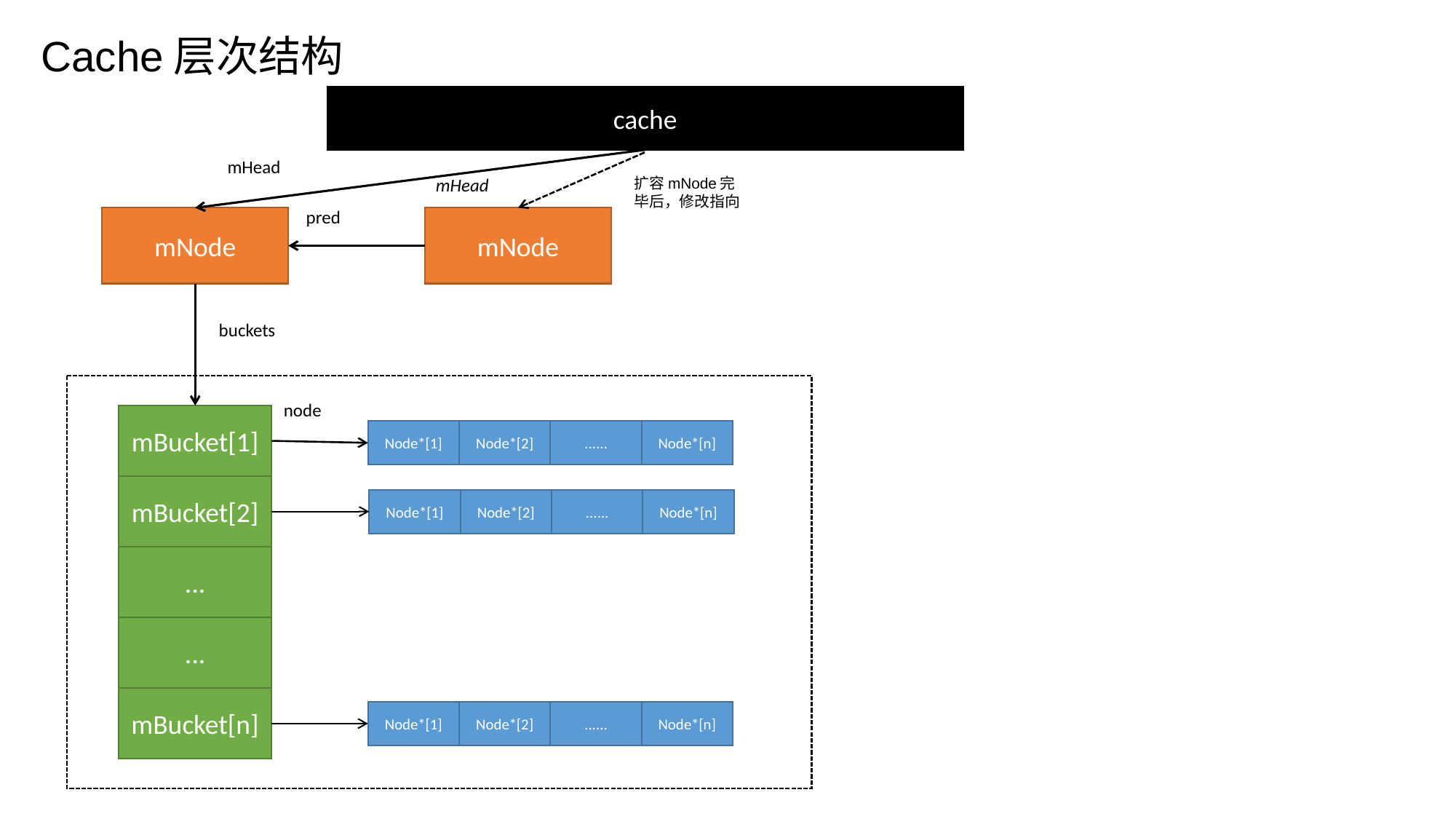

Cache层次结构
cache
mHead
mHead
扩容mNode完毕后，修改指向
pred
mNode
mNode
buckets

node
mBucket[1]
Node*[1]
Node*[2]
......
Node*[n]
mBucket[2]
Node*[1]
Node*[2]
......
Node*[n]
...
...
mBucket[n]
Node*[1]
Node*[2]
......
Node*[n]